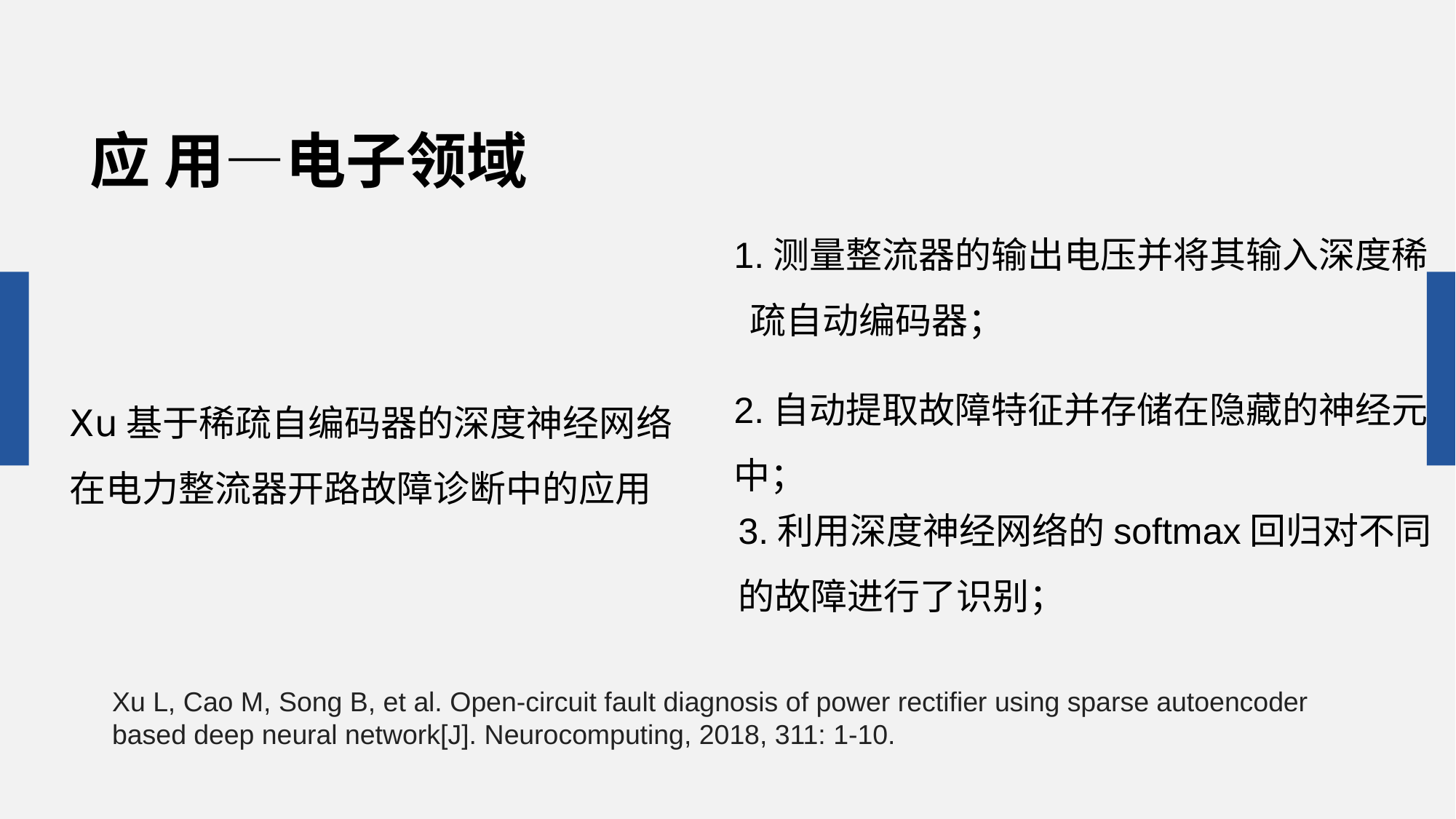

应 用—电子领域
1.测量整流器的输出电压并将其输入深度稀   疏自动编码器；

2.自动提取故障特征并存储在隐藏的神经元中；
Xu基于稀疏自编码器的深度神经网络在电力整流器开路故障诊断中的应用
3.利用深度神经网络的softmax回归对不同的故障进行了识别；
Xu L, Cao M, Song B, et al. Open-circuit fault diagnosis of power rectifier using sparse autoencoder based deep neural network[J]. Neurocomputing, 2018, 311: 1-10.